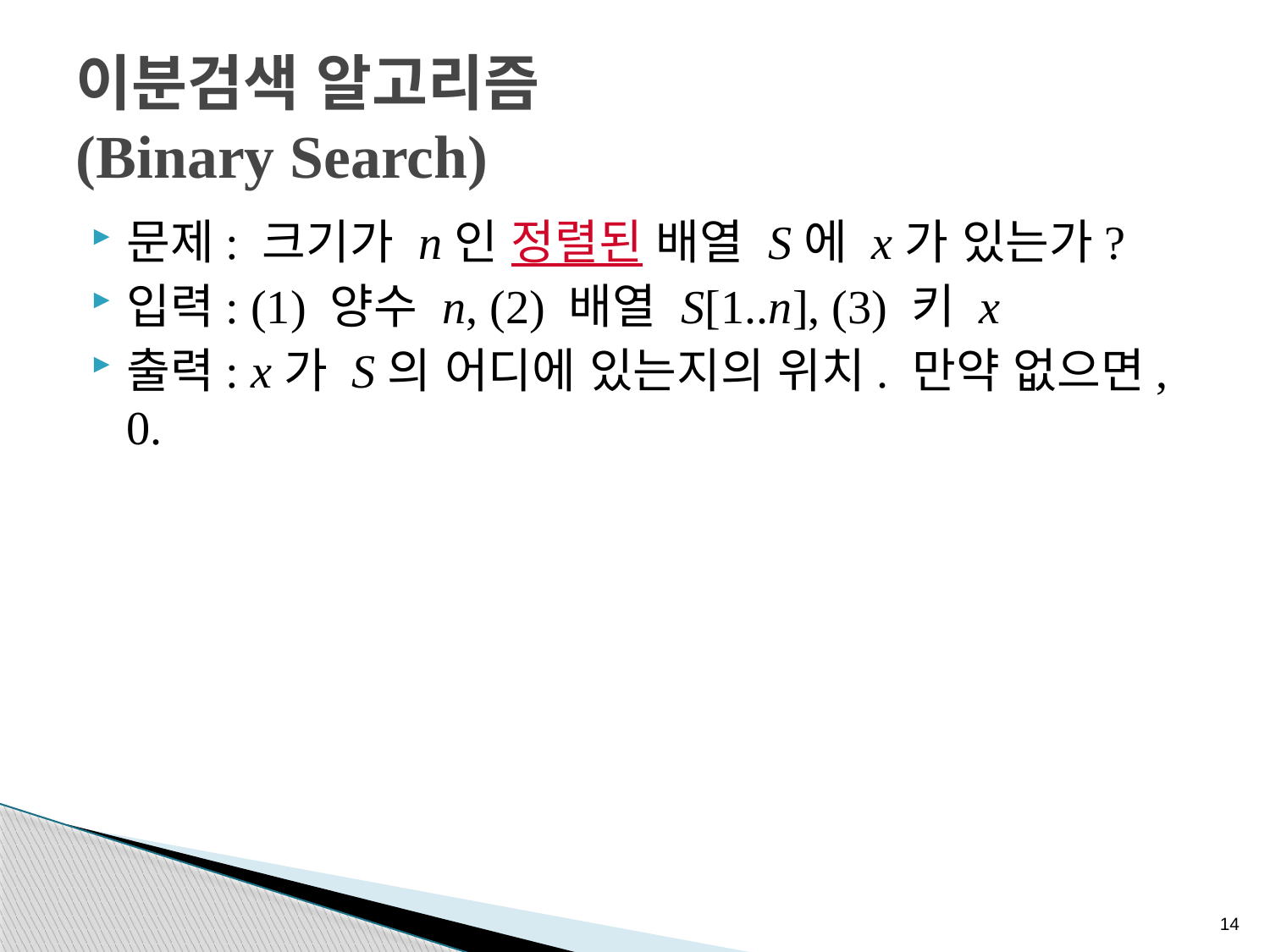

# 이분검색 알고리즘 (Binary Search)
문제: 크기가 n인 정렬된 배열 S에 x가 있는가?
입력: (1) 양수 n, (2) 배열 S[1..n], (3) 키 x
출력: x가 S의 어디에 있는지의 위치. 만약 없으면, 0.
14